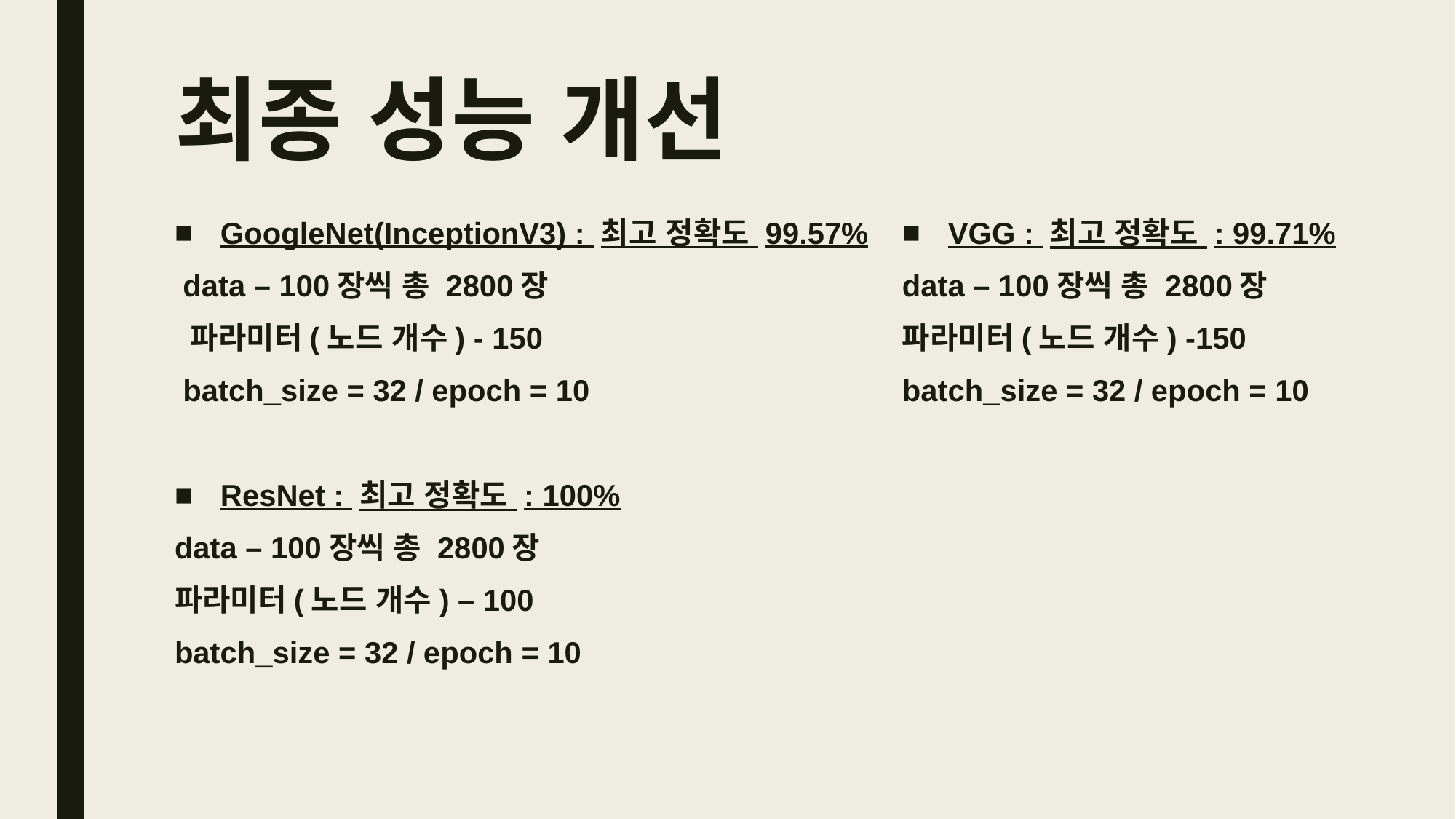

# 최종 성능 개선
GoogleNet(InceptionV3) : 최고 정확도 99.57%
 data – 100장씩 총 2800장
 파라미터(노드 개수) - 150
 batch_size = 32 / epoch = 10

ResNet : 최고 정확도 : 100%
data – 100장씩 총 2800장
파라미터(노드 개수) – 100
batch_size = 32 / epoch = 10
VGG : 최고 정확도 : 99.71%
data – 100장씩 총 2800장
파라미터(노드 개수) -150
batch_size = 32 / epoch = 10